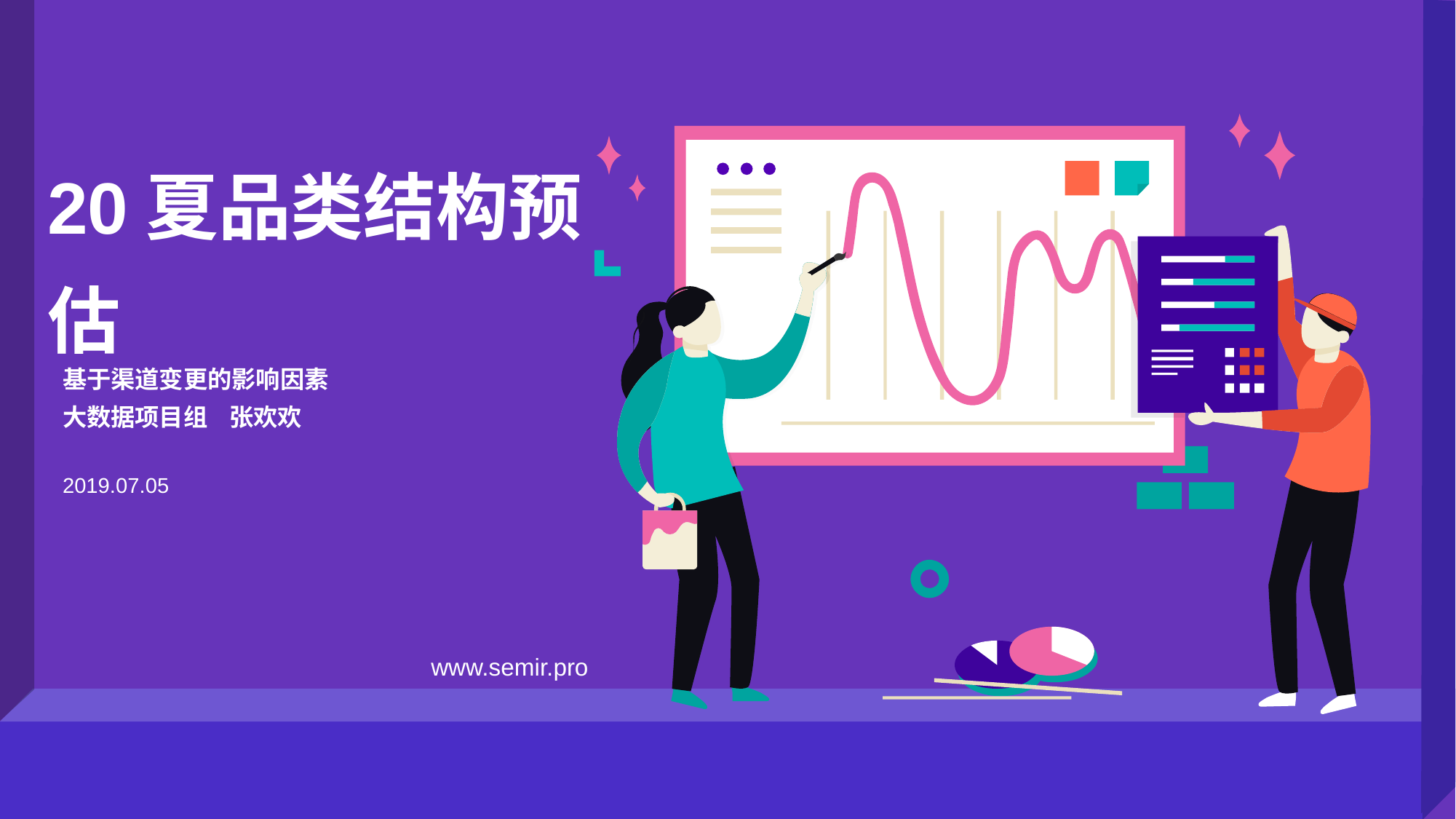

# 20夏品类结构预估
基于渠道变更的影响因素
大数据项目组    张欢欢
2019.07.05
www.semir.pro